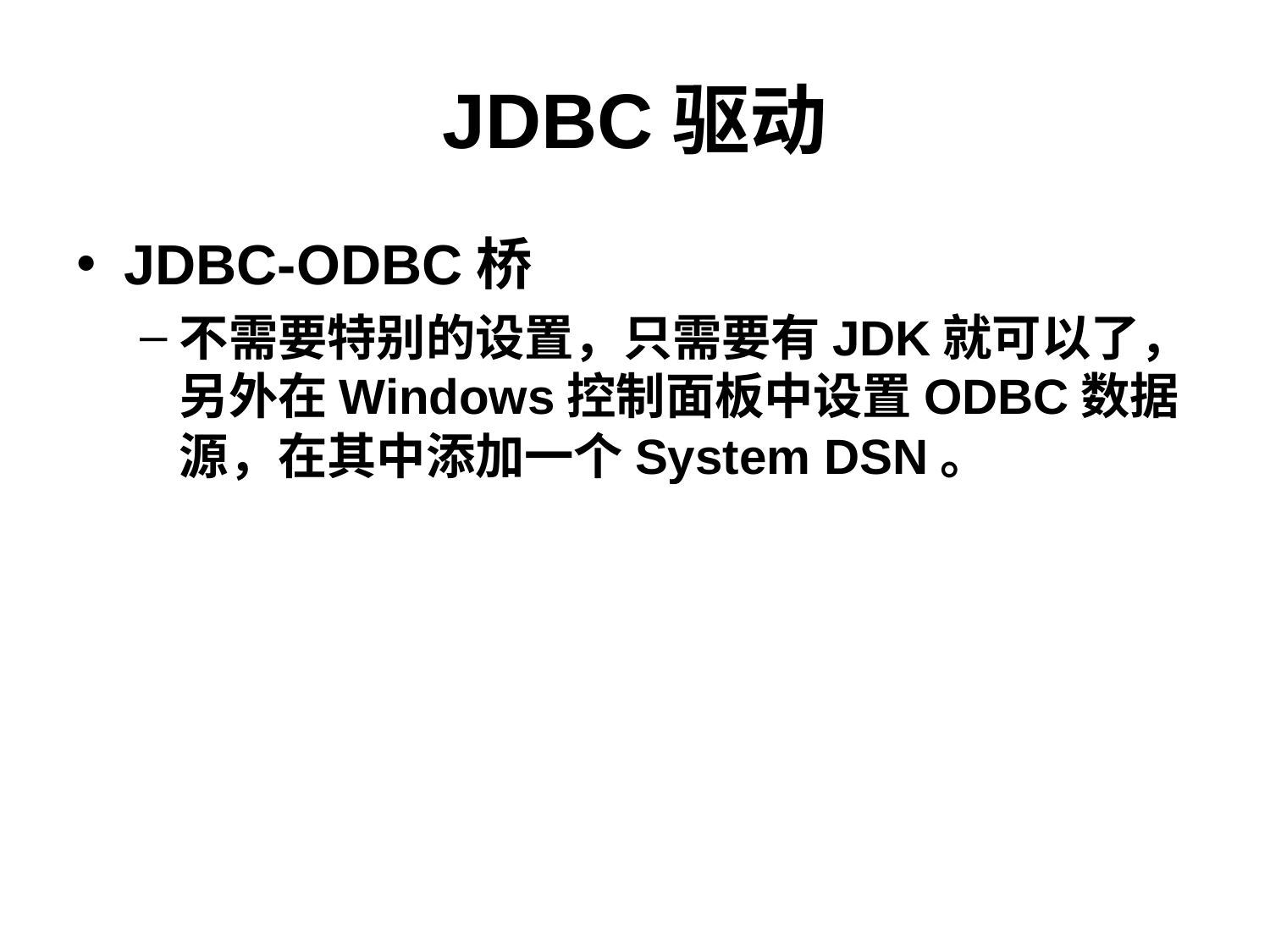

# JDBC驱动
JDBC-ODBC桥
不需要特别的设置，只需要有JDK就可以了，另外在Windows控制面板中设置ODBC数据源，在其中添加一个System DSN。